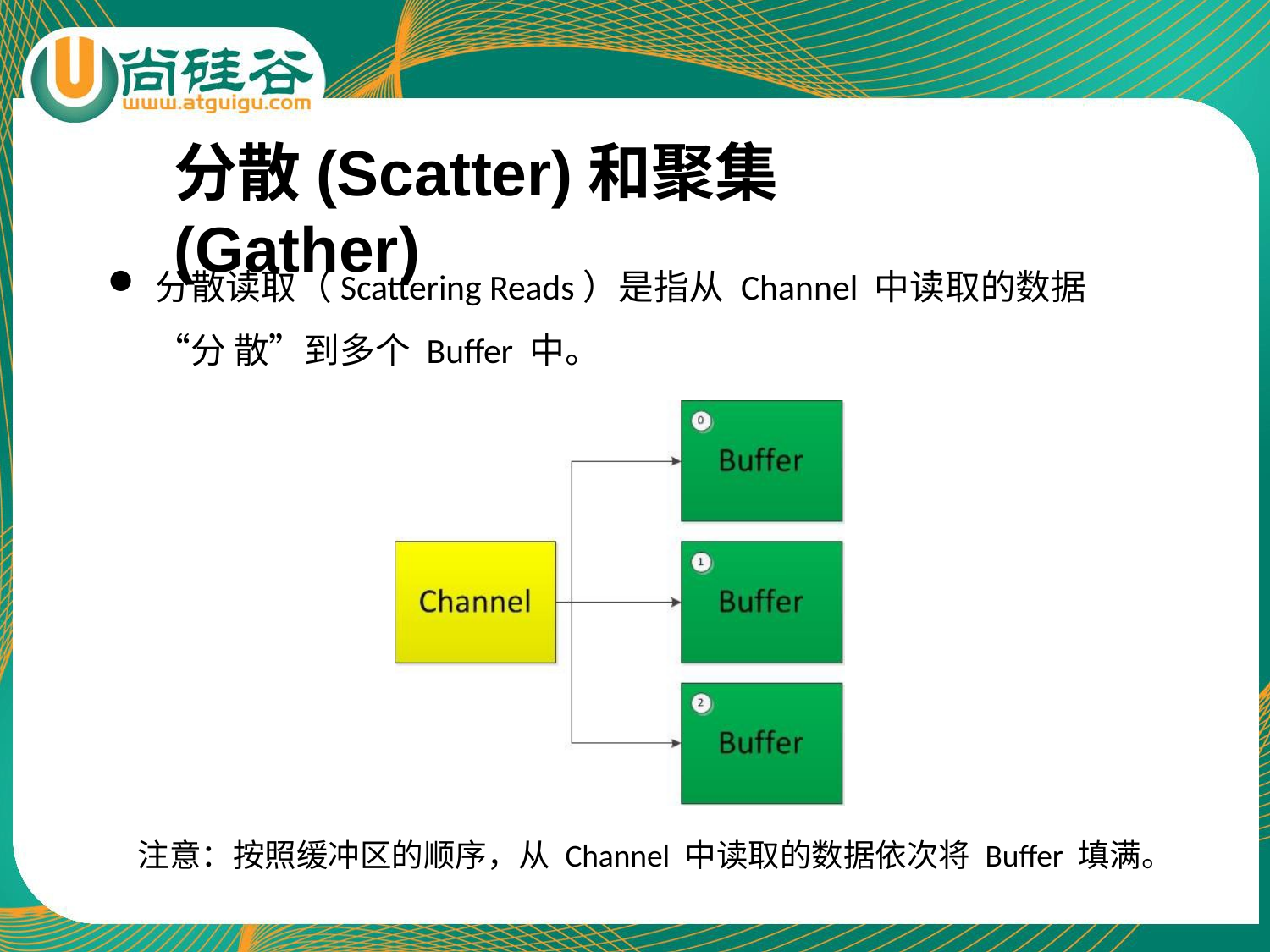

# 分散(Scatter)和聚集(Gather)
分散读取（Scattering Reads）是指从 Channel 中读取的数据“分 散”到多个Buffer 中。

注意：按照缓冲区的顺序，从 Channel 中读取的数据依次将Buffer 填满。